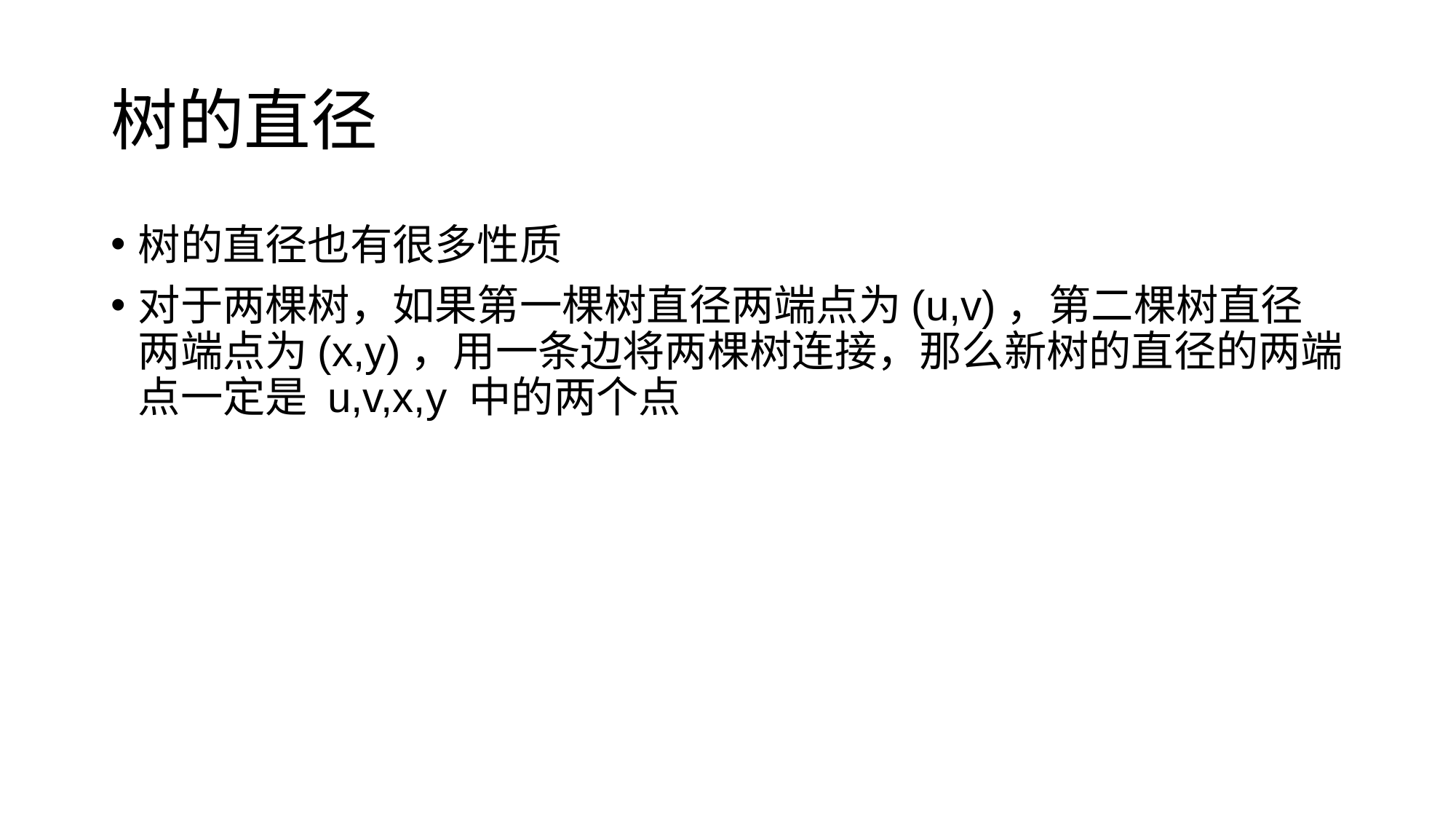

# 树的直径
树的直径也有很多性质
对于两棵树，如果第一棵树直径两端点为(u,v)，第二棵树直径两端点为(x,y)，用一条边将两棵树连接，那么新树的直径的两端点一定是 u,v,x,y 中的两个点